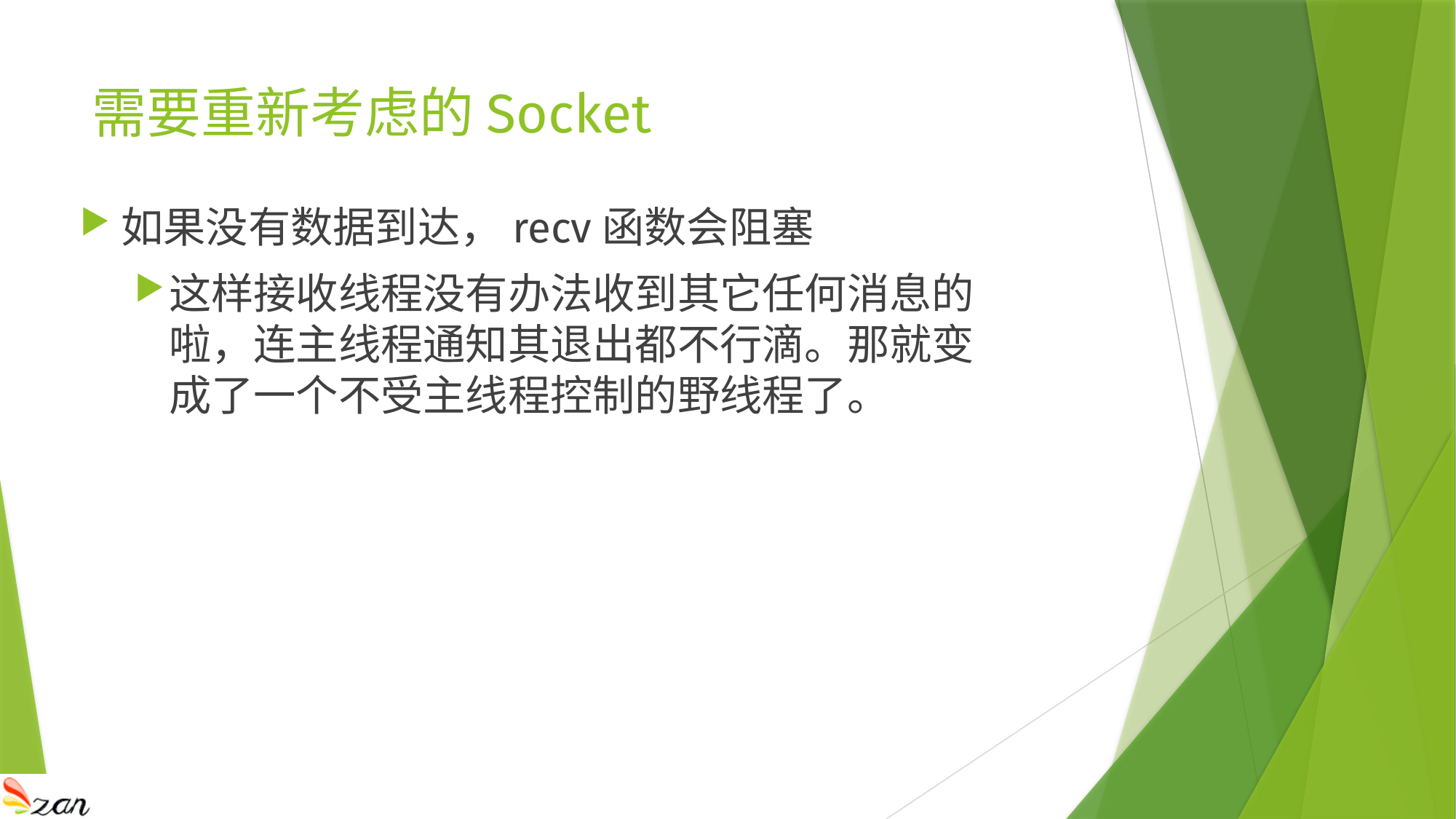

# 需要重新考虑的Socket
如果没有数据到达，recv函数会阻塞
这样接收线程没有办法收到其它任何消息的啦，连主线程通知其退出都不行滴。那就变成了一个不受主线程控制的野线程了。